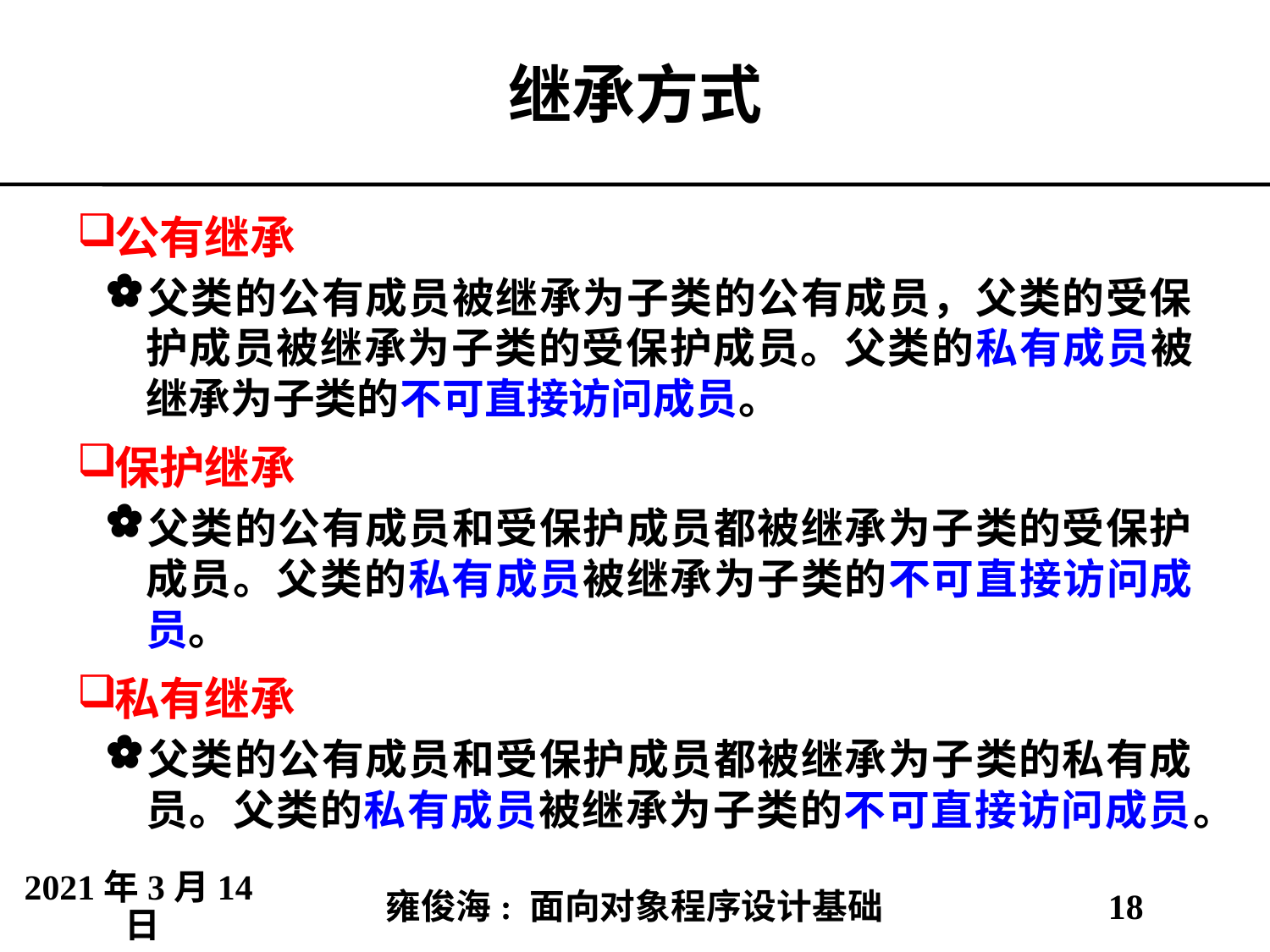

# 继承方式

公有继承
父类的公有成员被继承为子类的公有成员，父类的受保护成员被继承为子类的受保护成员。父类的私有成员被继承为子类的不可直接访问成员。
保护继承
父类的公有成员和受保护成员都被继承为子类的受保护成员。父类的私有成员被继承为子类的不可直接访问成员。
私有继承
父类的公有成员和受保护成员都被继承为子类的私有成员。父类的私有成员被继承为子类的不可直接访问成员。
2021年3月14日
雍俊海: 面向对象程序设计基础
18